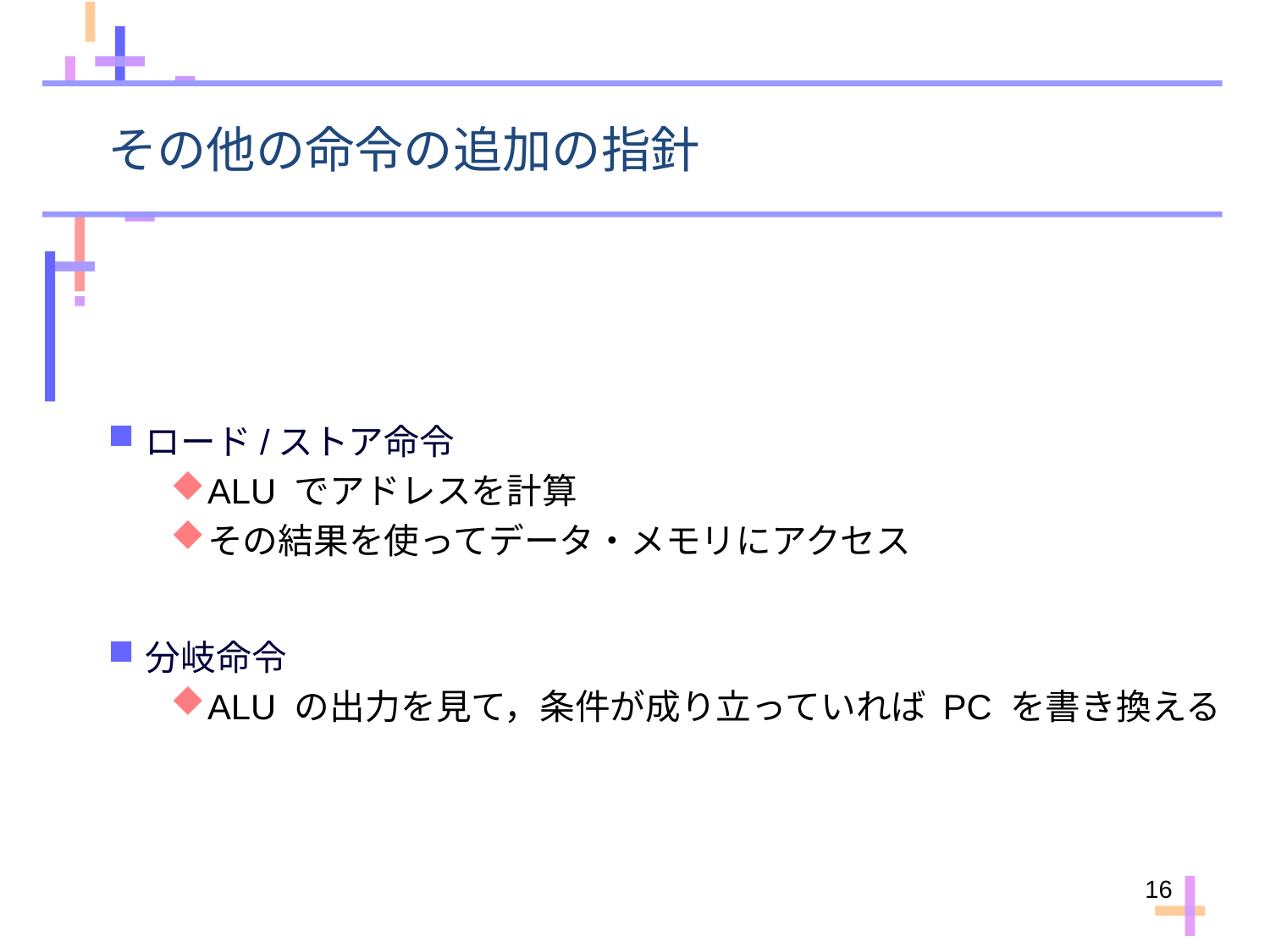

# その他の命令の追加の指針
ロード/ストア命令
ALU でアドレスを計算
その結果を使ってデータ・メモリにアクセス

分岐命令
ALU の出力を見て，条件が成り立っていれば PC を書き換える
16